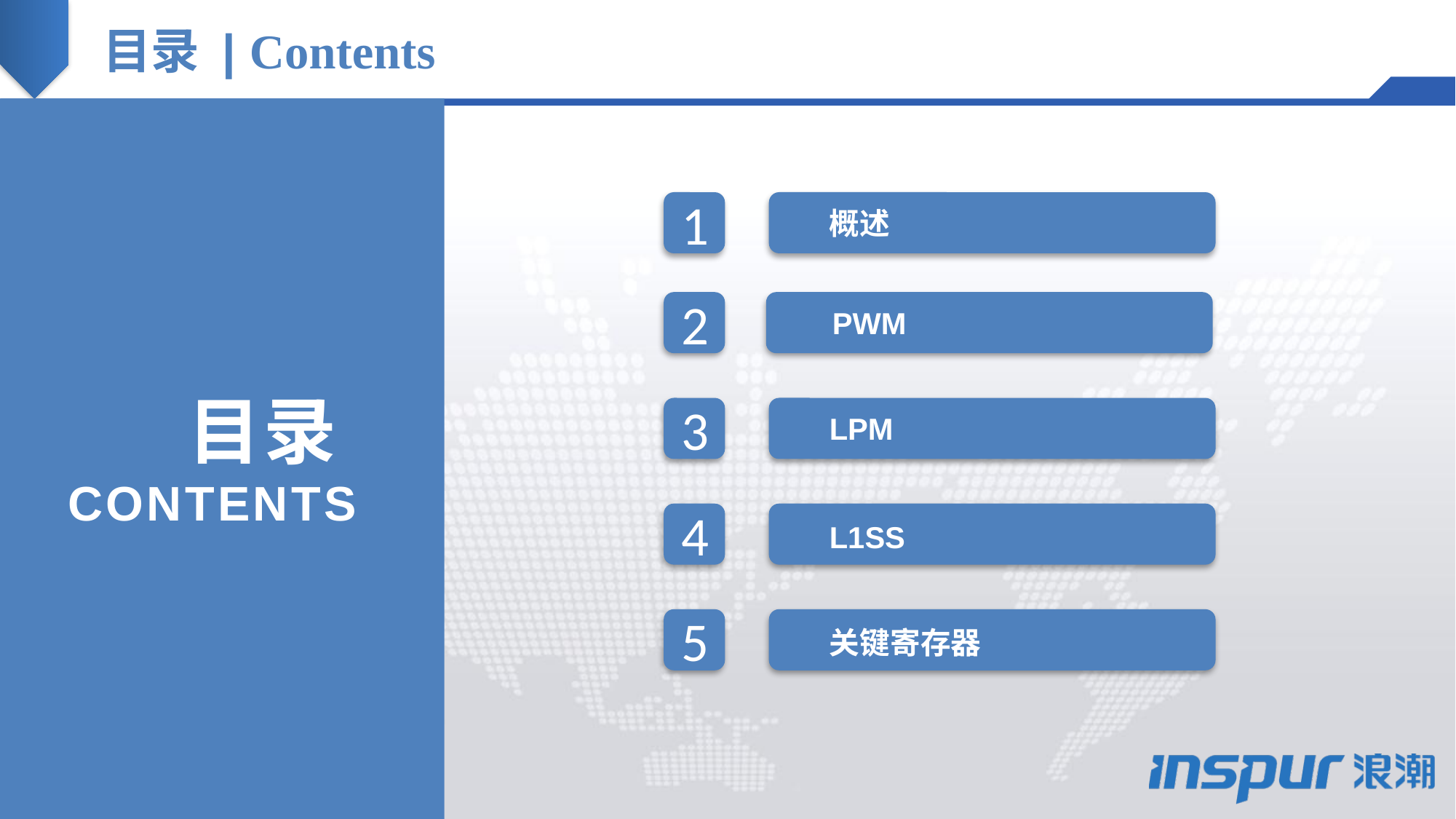

目录 | Contents

概述
1
2

PWM
目录
CONTENTS

LPM
3

4
L1SS

5
关键寄存器